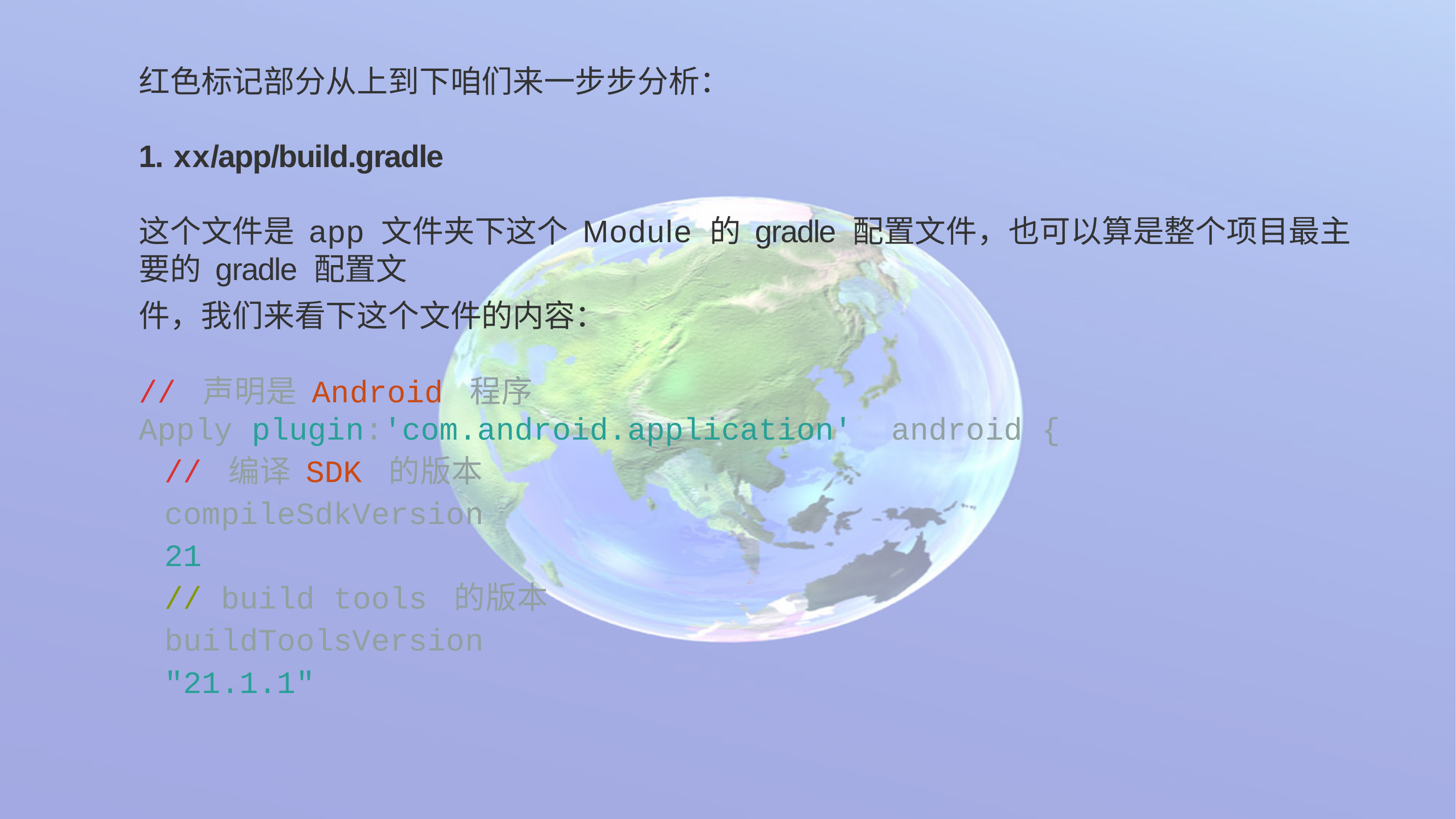

红色标记部分从上到下咱们来一步步分析：

1. xx/app/build.gradle

这个文件是 app 文件夹下这个 Module 的 gradle 配置文件，也可以算是整个项目最主要的 gradle 配置文
件，我们来看下这个文件的内容：

// 声明是 Android 程序
Apply plugin:'com.android.application'  android {
// 编译 SDK 的版本 compileSdkVersion 21
// build tools 的版本 buildToolsVersion "21.1.1"